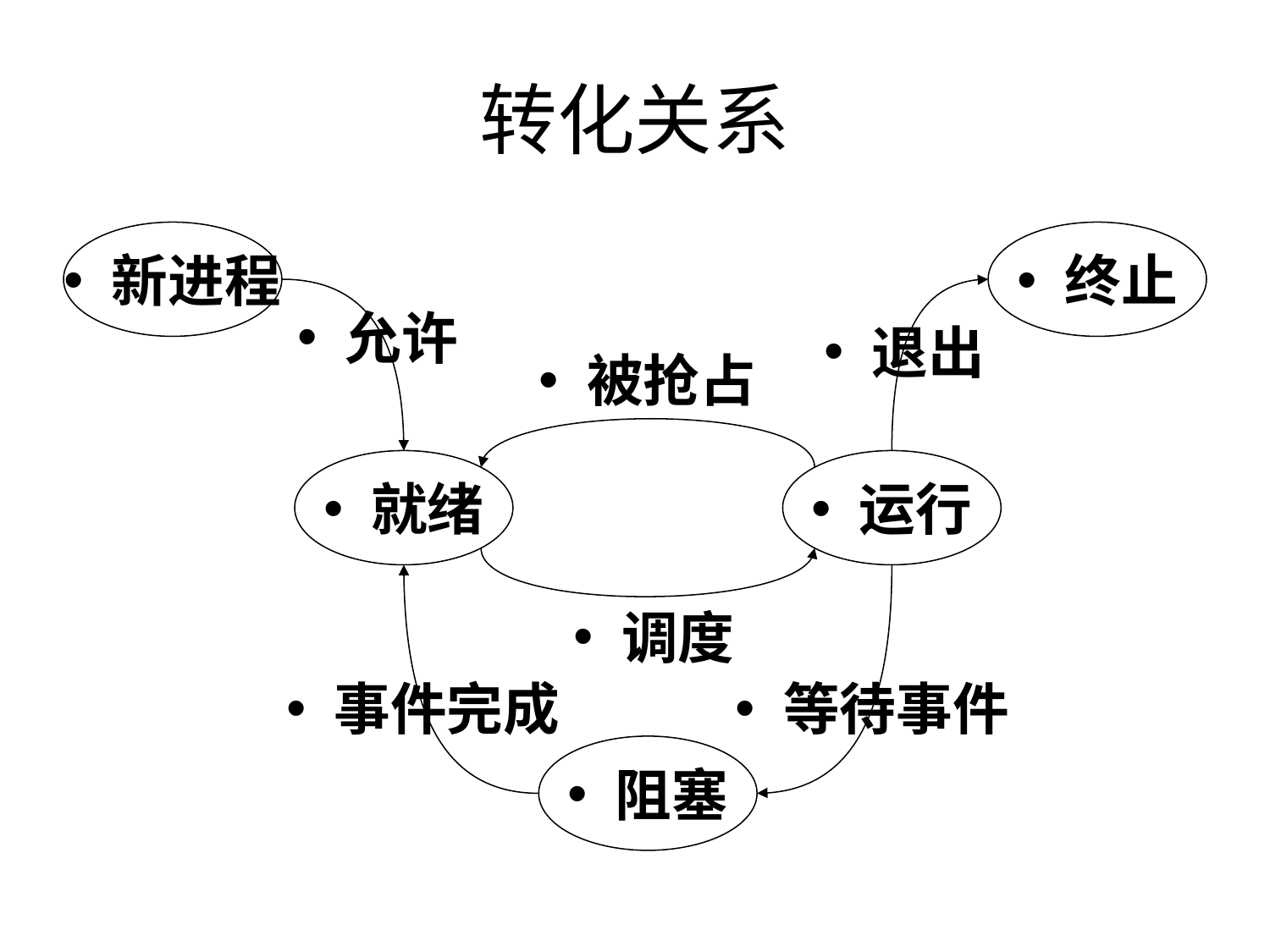

# 转化关系
新进程
终止
允许
退出
被抢占
就绪
运行
调度
事件完成
等待事件
阻塞